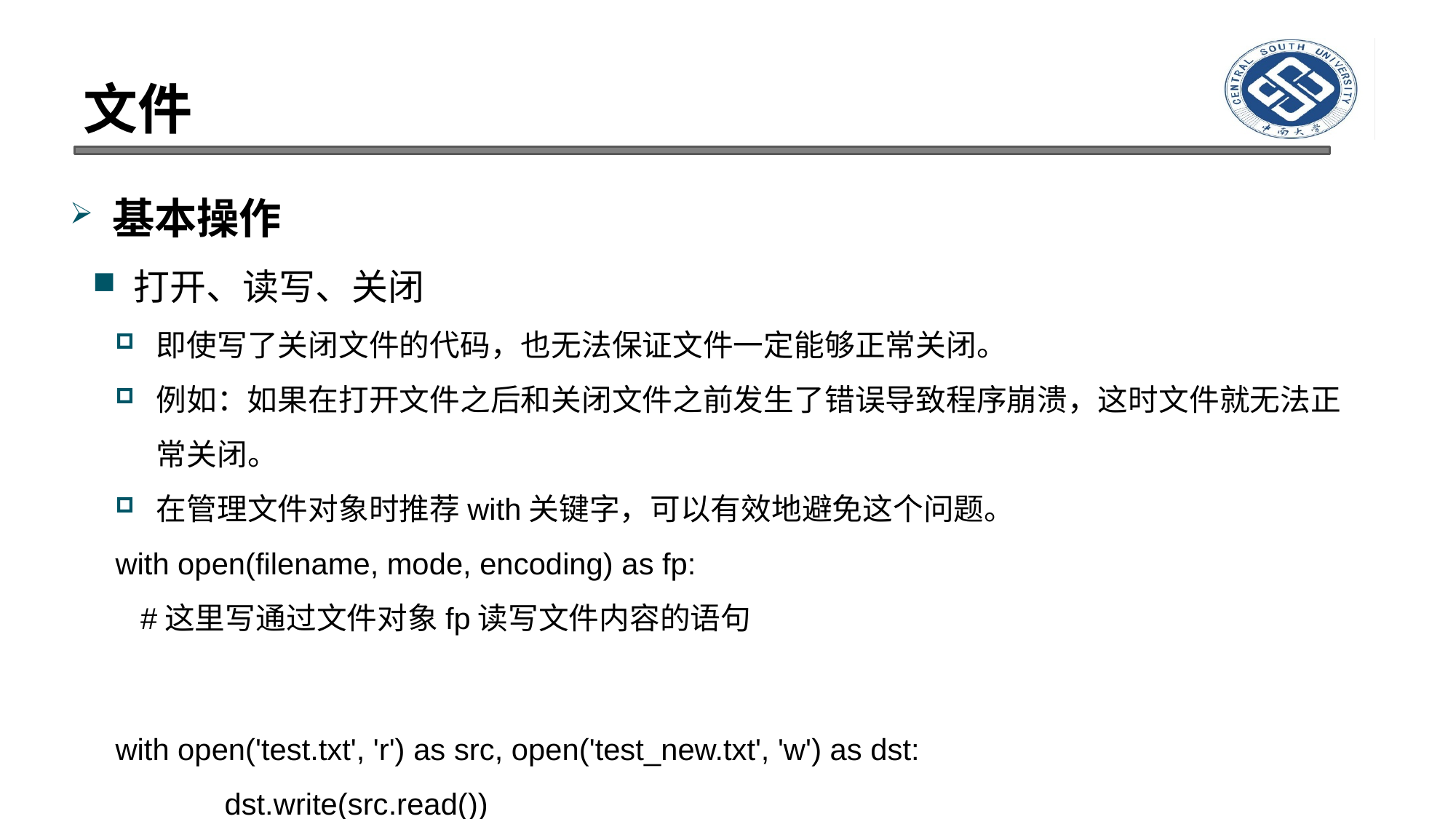

# 文件
基本操作
打开、读写、关闭
即使写了关闭文件的代码，也无法保证文件一定能够正常关闭。
例如：如果在打开文件之后和关闭文件之前发生了错误导致程序崩溃，这时文件就无法正常关闭。
在管理文件对象时推荐with关键字，可以有效地避免这个问题。
with open(filename, mode, encoding) as fp:
   #这里写通过文件对象fp读写文件内容的语句

with open('test.txt', 'r') as src, open('test_new.txt', 'w') as dst:
	dst.write(src.read())